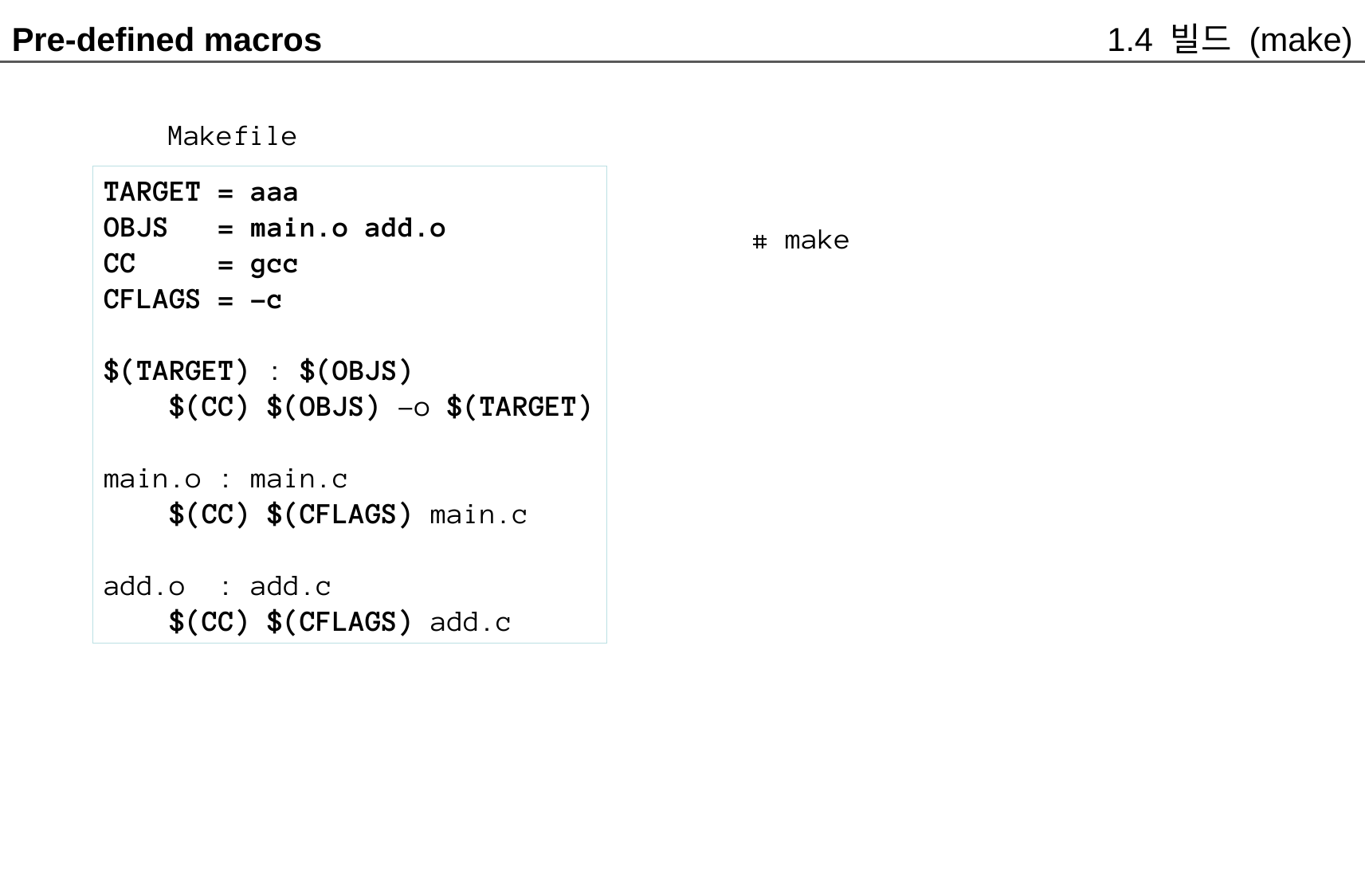

Pre-defined macros
1.4 빌드 (make)
Makefile
TARGET = aaa
OBJS   = main.o add.o
CC     = gcc
CFLAGS = -c

$(TARGET) : $(OBJS)
    $(CC) $(OBJS) -o $(TARGET)

main.o : main.c
    $(CC) $(CFLAGS) main.c

add.o  : add.c
    $(CC) $(CFLAGS) add.c
# make